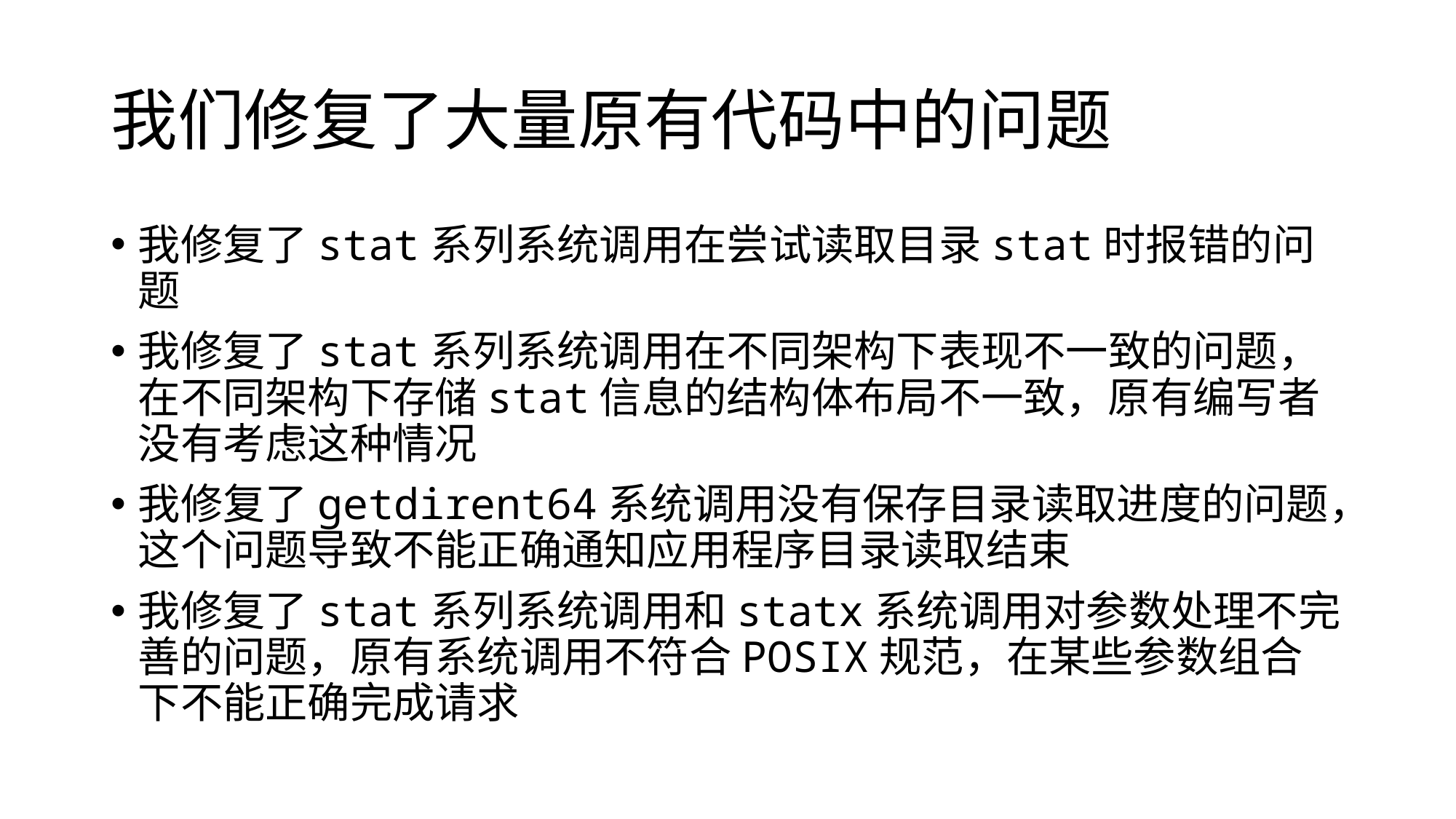

# 我们修复了大量原有代码中的问题
我修复了stat系列系统调用在尝试读取目录stat时报错的问题
我修复了stat系列系统调用在不同架构下表现不一致的问题，在不同架构下存储stat信息的结构体布局不一致，原有编写者没有考虑这种情况
我修复了getdirent64系统调用没有保存目录读取进度的问题，这个问题导致不能正确通知应用程序目录读取结束
我修复了stat系列系统调用和statx系统调用对参数处理不完善的问题，原有系统调用不符合POSIX规范，在某些参数组合下不能正确完成请求